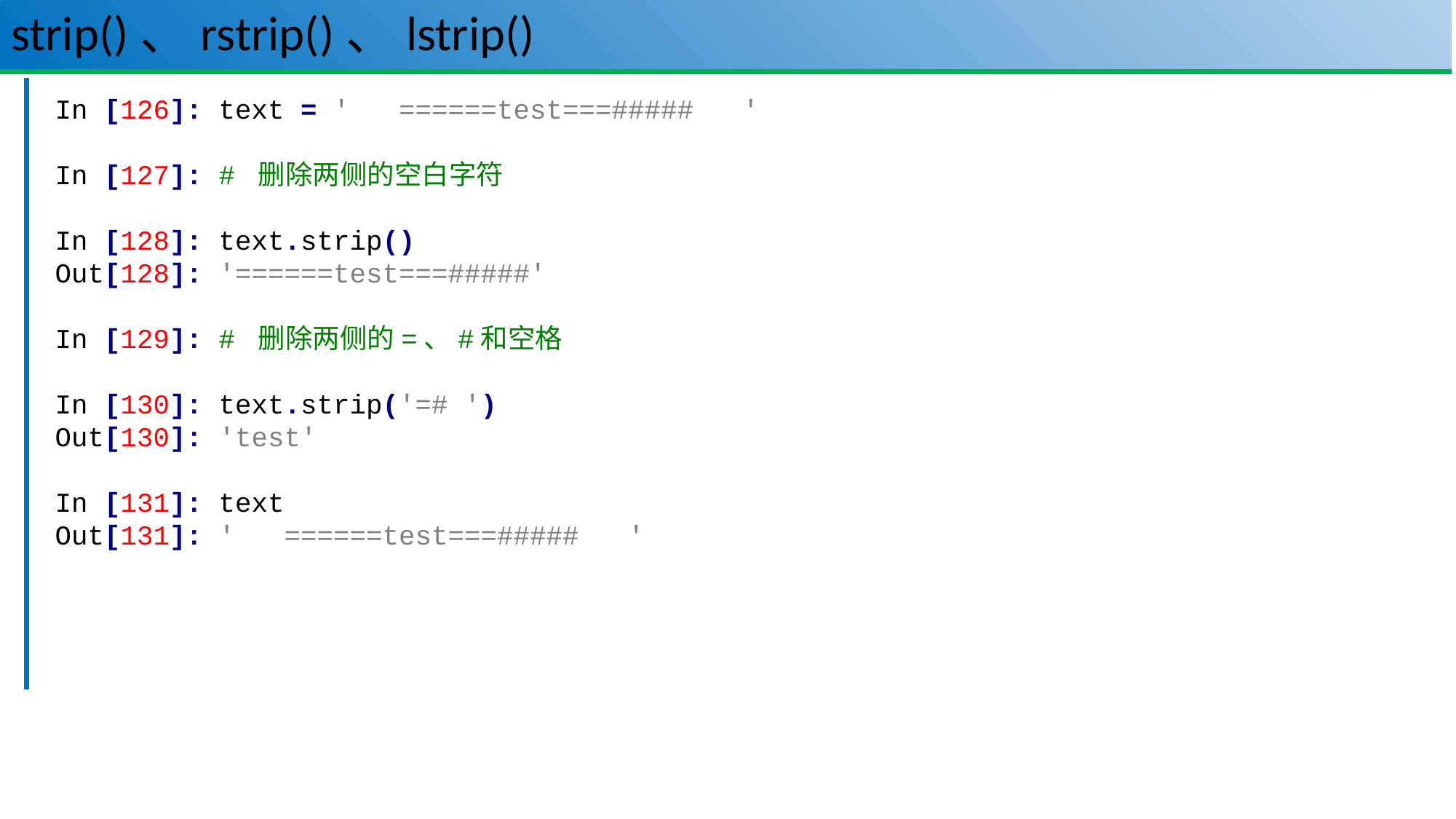

# strip()、rstrip()、lstrip()
46
In [126]: text = '   ======test===#####   '

In [127]: # 删除两侧的空白字符

In [128]: text.strip()
Out[128]: '======test===#####'

In [129]: # 删除两侧的=、#和空格

In [130]: text.strip('=# ')
Out[130]: 'test'

In [131]: text
Out[131]: '   ======test===#####   '